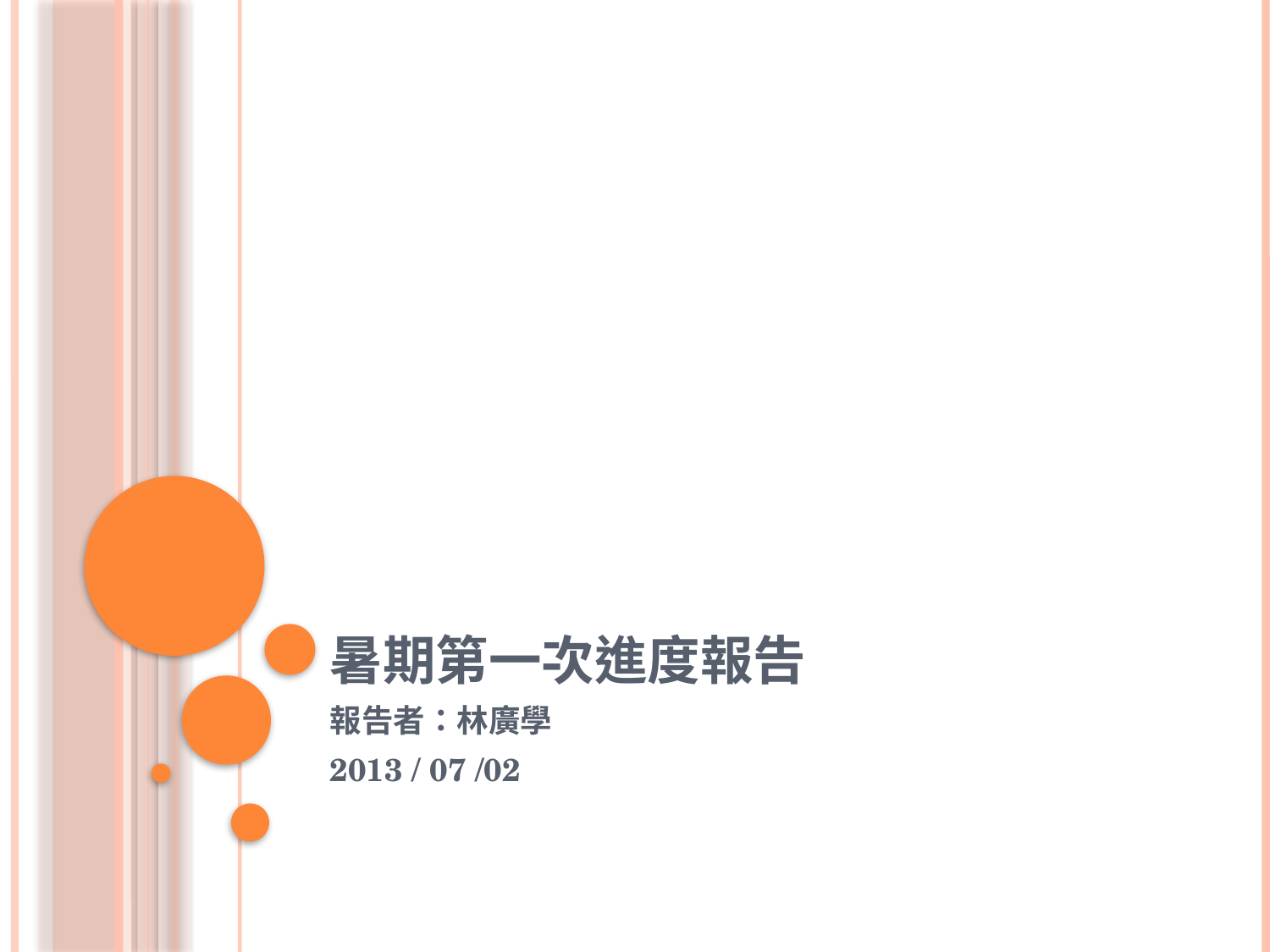

# 暑期第一次進度報告
報告者：林廣學
2013 / 07 /02